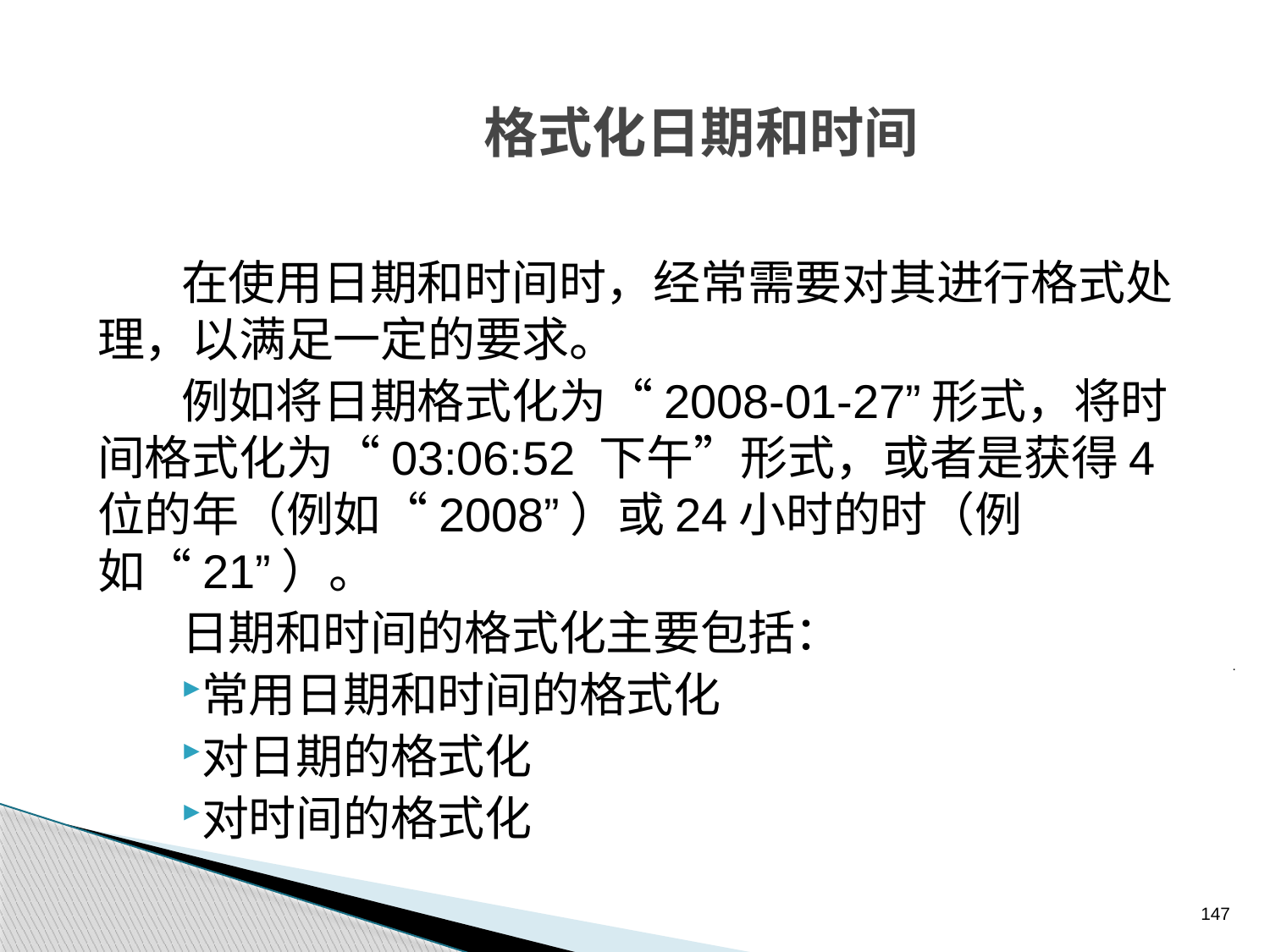

# 格式化日期和时间

在使用日期和时间时，经常需要对其进行格式处理，以满足一定的要求。
例如将日期格式化为“2008-01-27”形式，将时间格式化为“03:06:52 下午”形式，或者是获得4位的年（例如“2008”）或24小时的时（例如“21”）。
日期和时间的格式化主要包括：
常用日期和时间的格式化
对日期的格式化
对时间的格式化

147